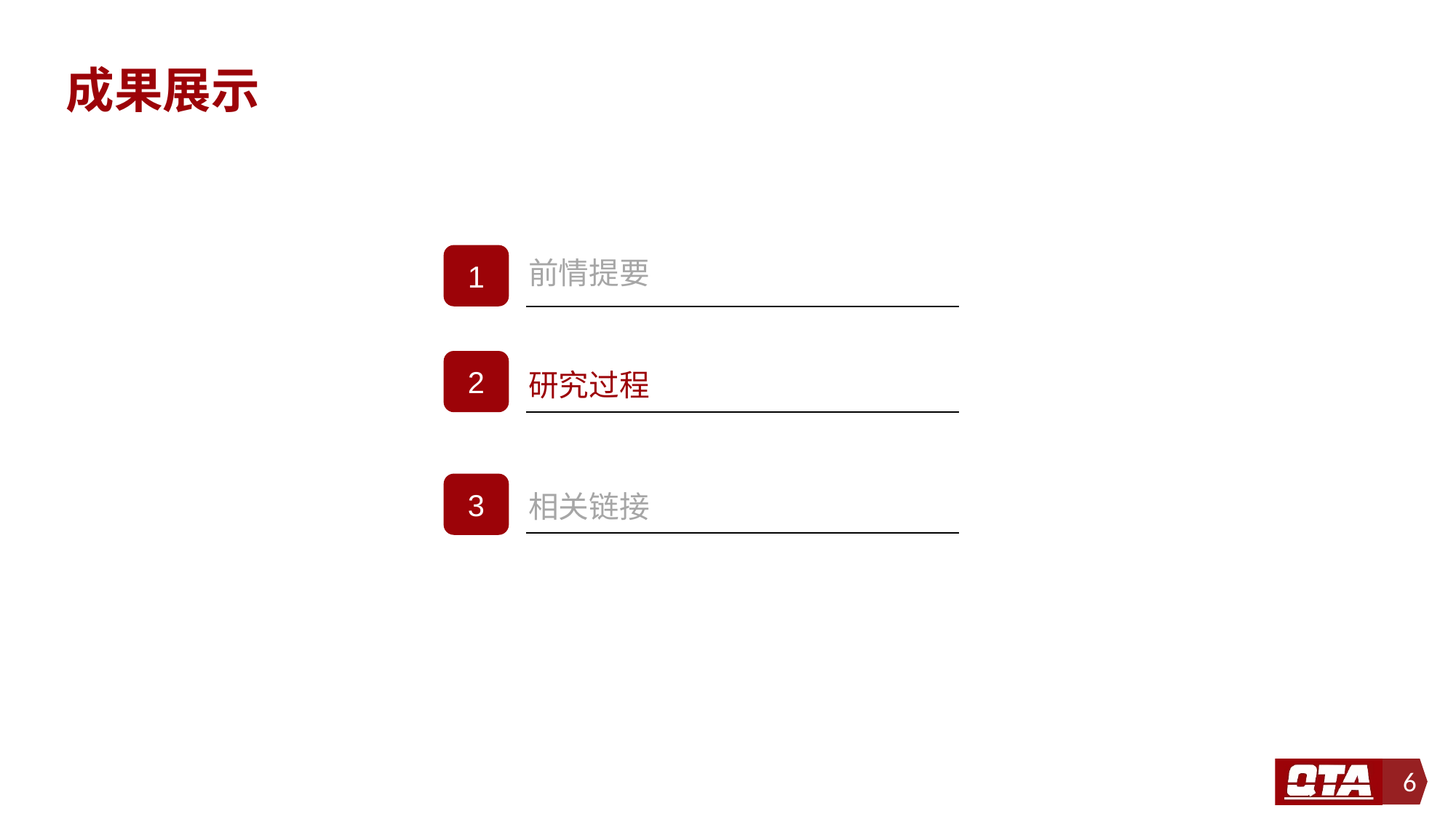

# 成果展示
前情提要
研究过程

相关链接

单因子回测
6